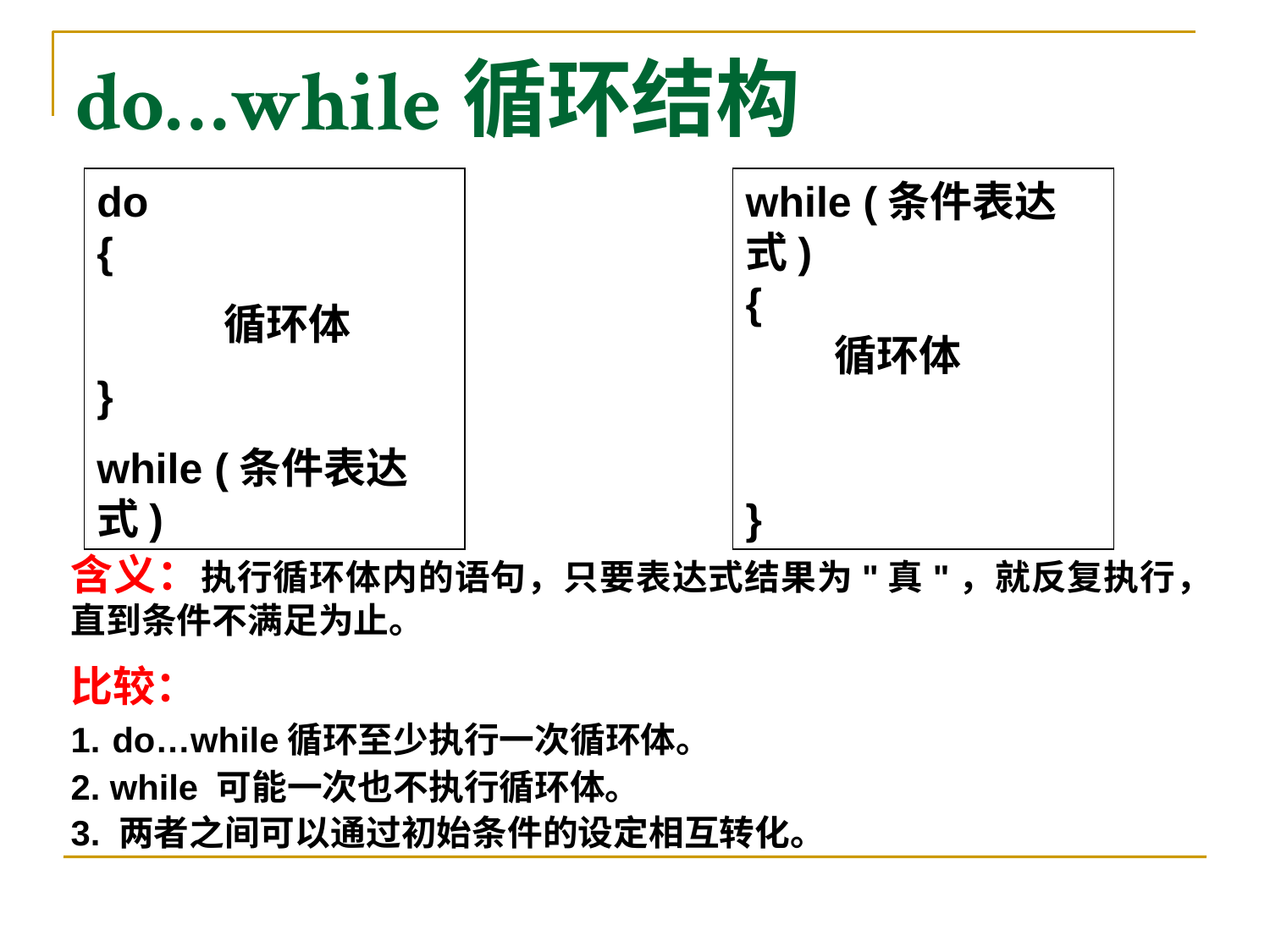

# do…while循环结构
do
{
	循环体
}
while (条件表达式)
while (条件表达式)
{

}
循环体
含义：执行循环体内的语句，只要表达式结果为"真"，就反复执行，直到条件不满足为止。
比较：
1. do…while循环至少执行一次循环体。
2. while 可能一次也不执行循环体。
3. 两者之间可以通过初始条件的设定相互转化。